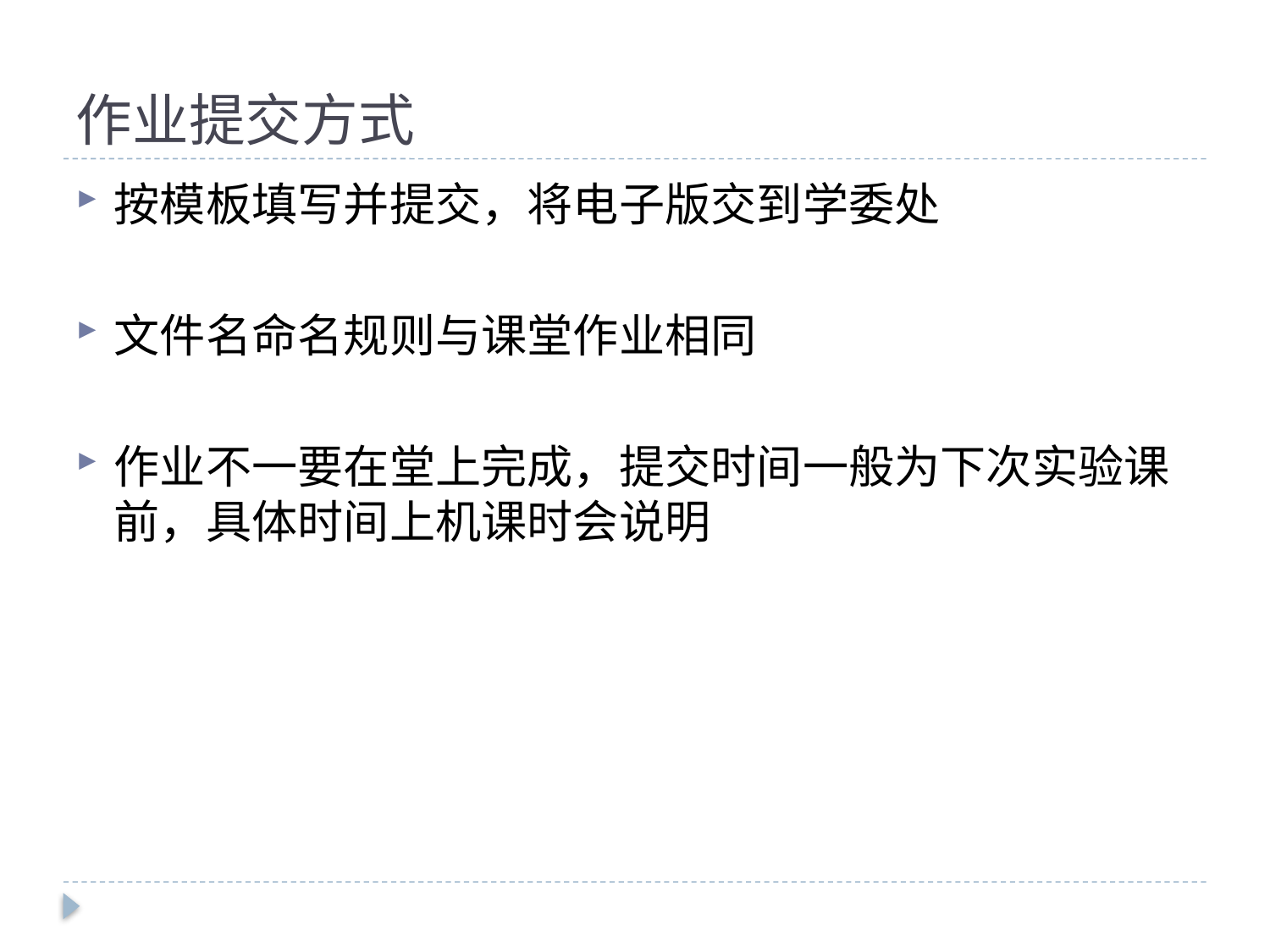

# 作业提交方式
按模板填写并提交，将电子版交到学委处

文件名命名规则与课堂作业相同

作业不一要在堂上完成，提交时间一般为下次实验课前，具体时间上机课时会说明